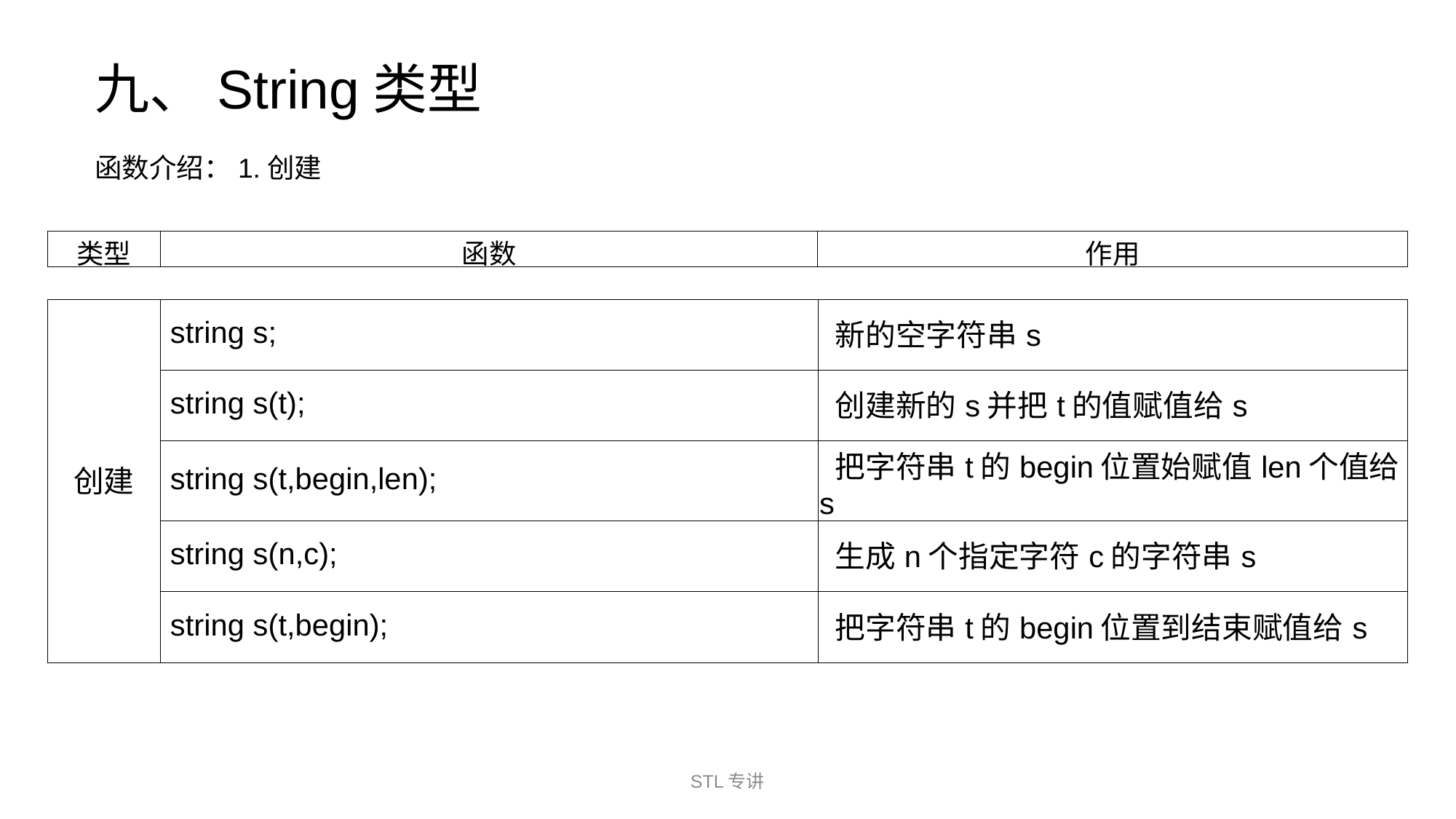

九、String类型
函数介绍：1.创建
| 类型 | 函数 | 作用 |
| --- | --- | --- |
| 创建 | string s; | 新的空字符串s |
| --- | --- | --- |
|  | string s(t); | 创建新的s并把t的值赋值给s |
|  | string s(t,begin,len); | 把字符串t的begin位置始赋值len个值给s |
|  | string s(n,c); | 生成n个指定字符c的字符串s |
|  | string s(t,begin); | 把字符串t的begin位置到结束赋值给s |

STL专讲
46